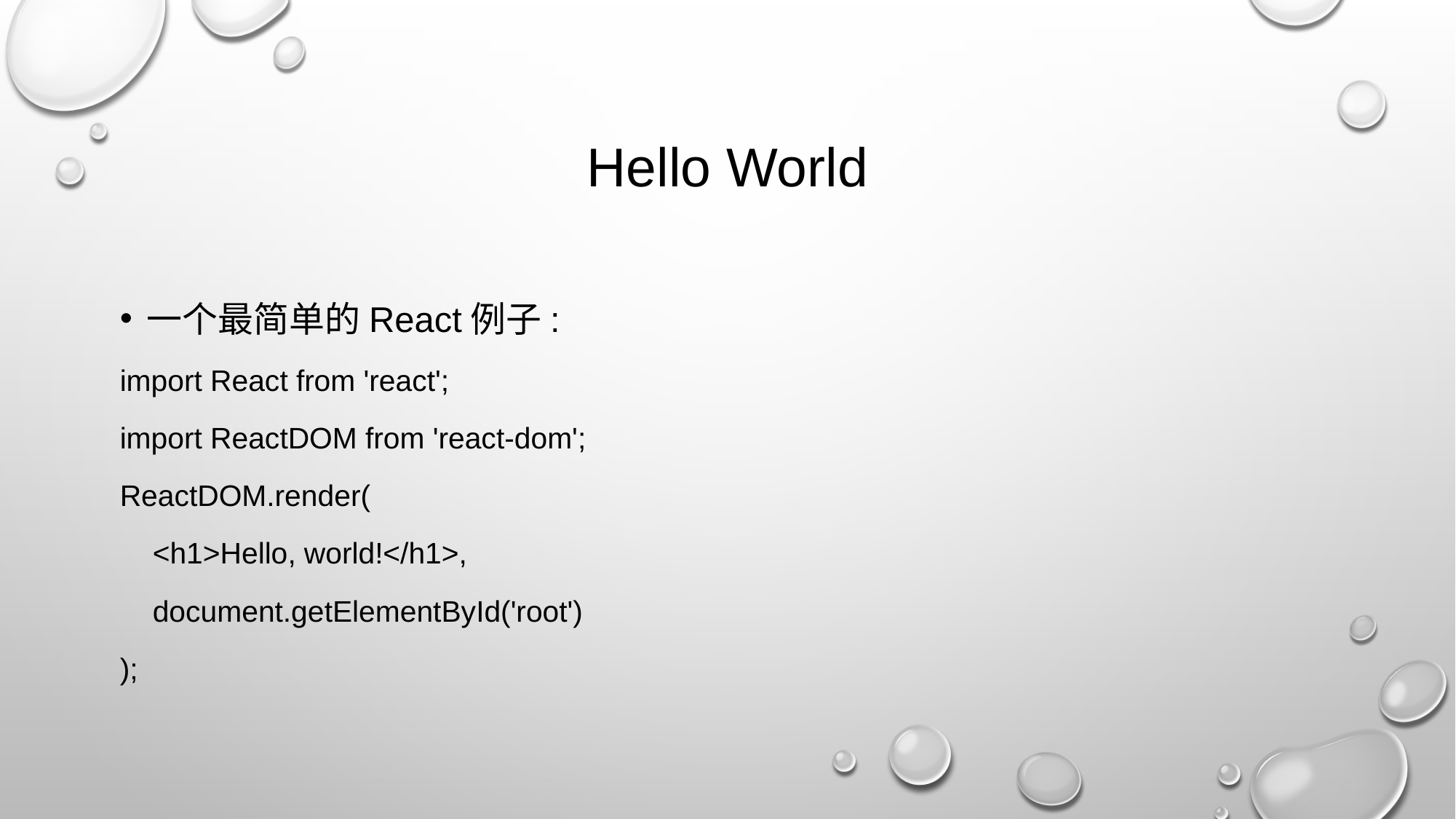

# Hello World
一个最简单的React例子:
import React from 'react';
import ReactDOM from 'react-dom';
ReactDOM.render(
    <h1>Hello, world!</h1>,
    document.getElementById('root')
);